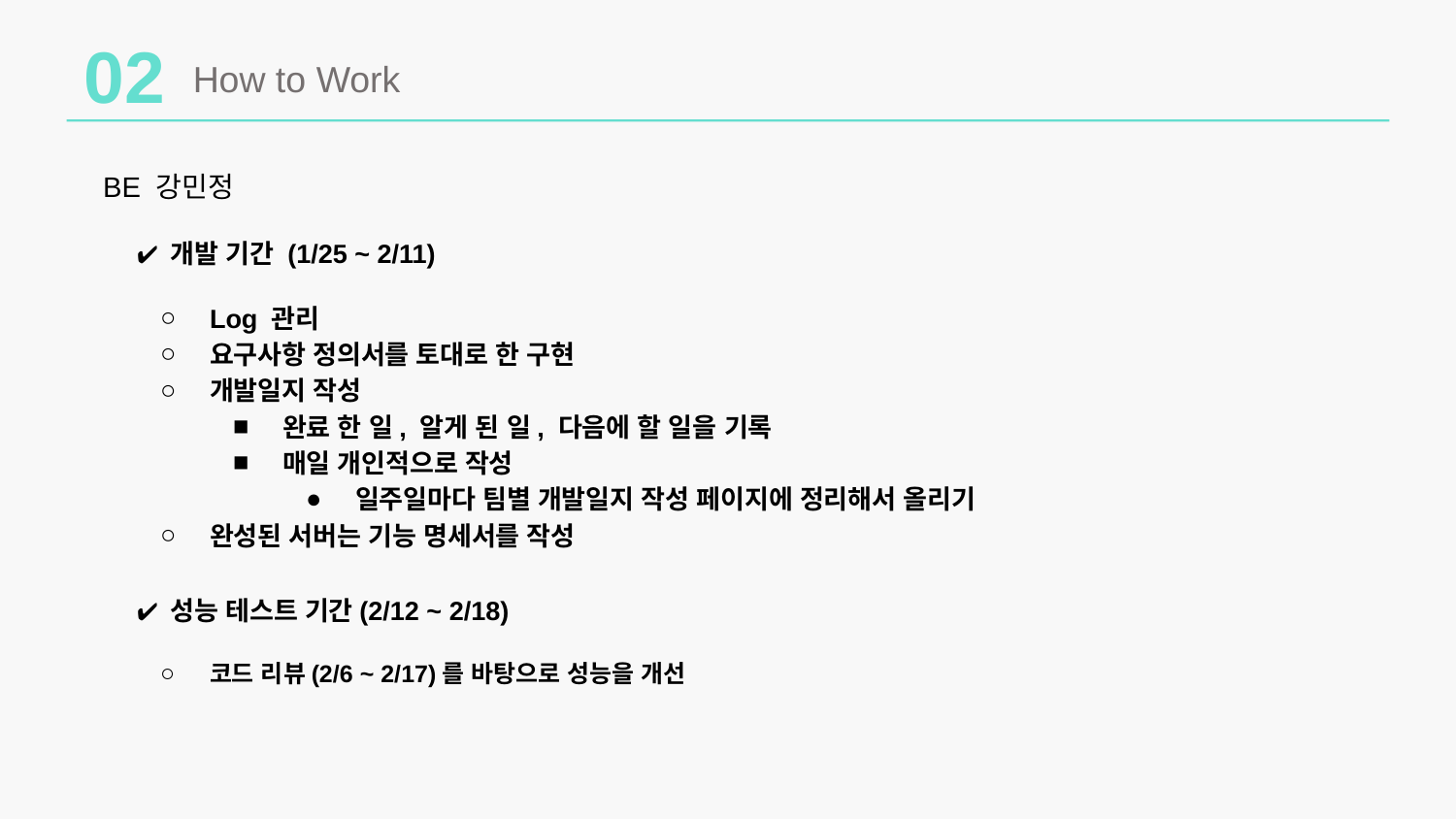

02
How to Work

BE 강민정
✔️ 개발 기간 (1/25 ~ 2/11)
Log 관리
요구사항 정의서를 토대로 한 구현
개발일지 작성
완료 한 일, 알게 된 일, 다음에 할 일을 기록
매일 개인적으로 작성
일주일마다 팀별 개발일지 작성 페이지에 정리해서 올리기
완성된 서버는 기능 명세서를 작성

✔️ 성능 테스트 기간(2/12 ~ 2/18)
코드 리뷰(2/6 ~ 2/17)를 바탕으로 성능을 개선